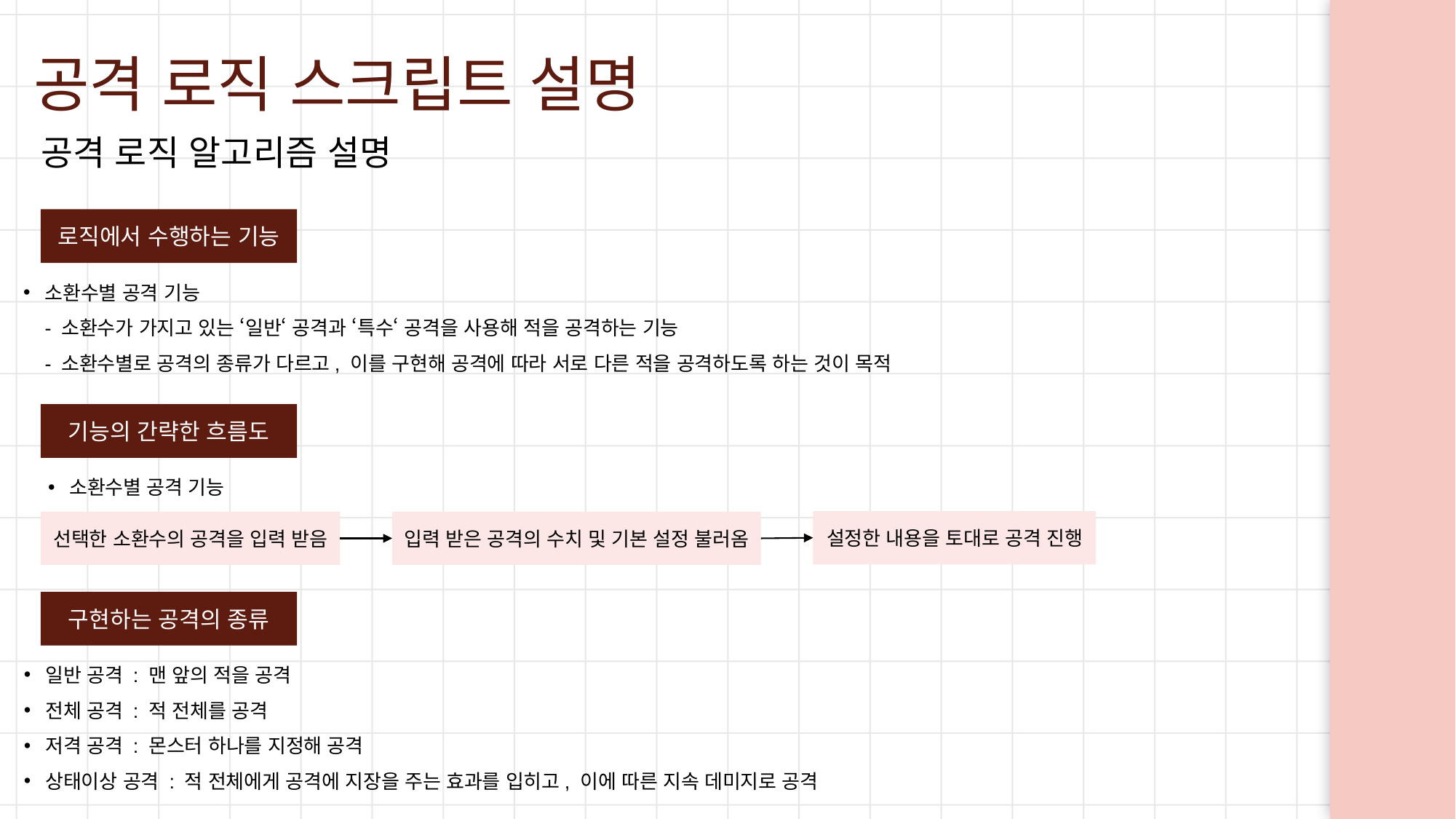

공격 로직 스크립트 설명
공격 로직 알고리즘 설명
로직에서 수행하는 기능
소환수별 공격 기능
- 소환수가 가지고 있는 ‘일반‘ 공격과 ‘특수‘ 공격을 사용해 적을 공격하는 기능
- 소환수별로 공격의 종류가 다르고, 이를 구현해 공격에 따라 서로 다른 적을 공격하도록 하는 것이 목적
기능의 간략한 흐름도
소환수별 공격 기능
설정한 내용을 토대로 공격 진행
선택한 소환수의 공격을 입력 받음
입력 받은 공격의 수치 및 기본 설정 불러옴
구현하는 공격의 종류
일반 공격 : 맨 앞의 적을 공격
전체 공격 : 적 전체를 공격
저격 공격 : 몬스터 하나를 지정해 공격
상태이상 공격 : 적 전체에게 공격에 지장을 주는 효과를 입히고, 이에 따른 지속 데미지로 공격